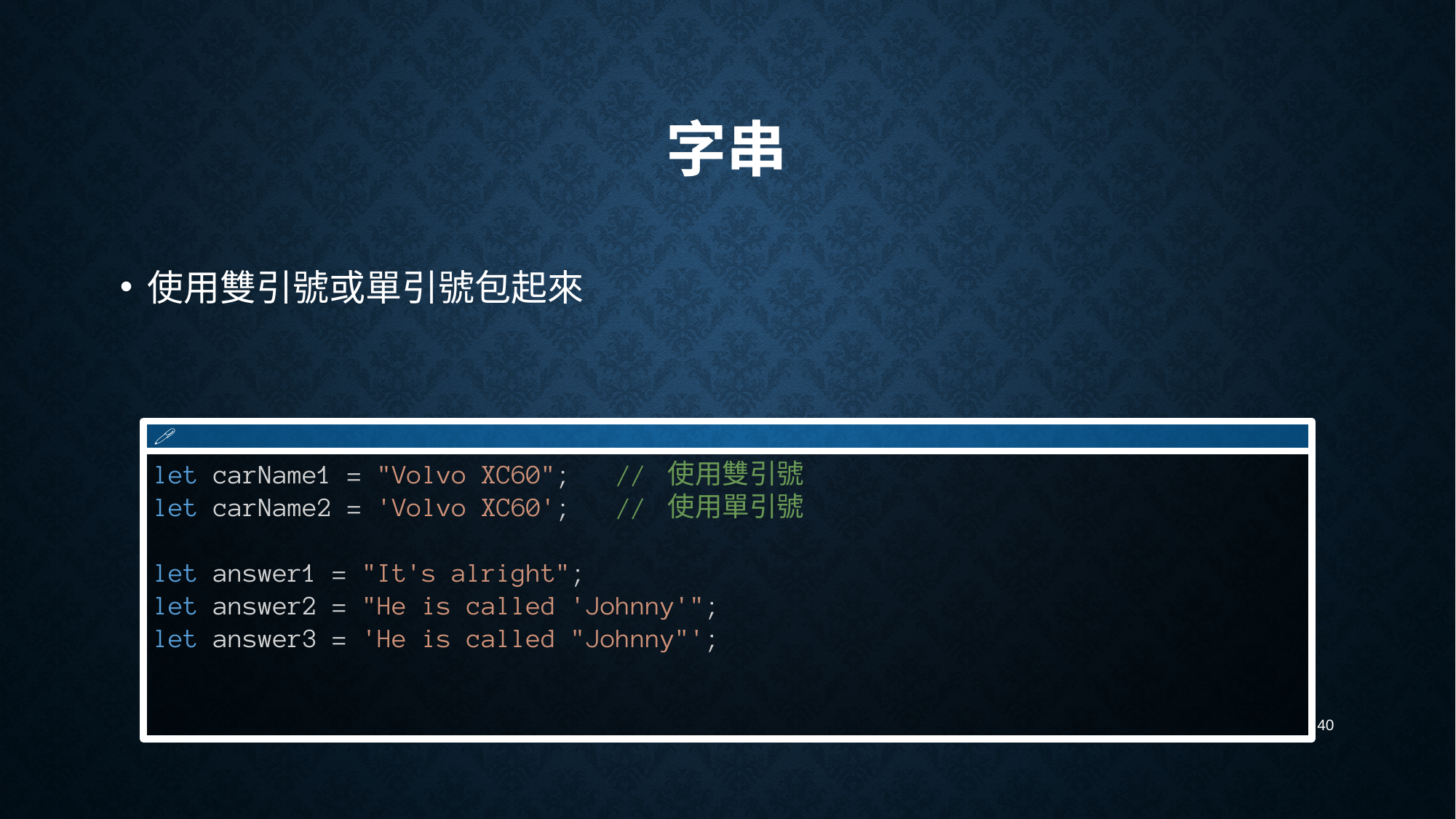

# 字串
使用雙引號或單引號包起來
🖊
let carName1 = "Volvo XC60";   // 使用雙引號
let carName2 = 'Volvo XC60';   // 使用單引號

let answer1 = "It's alright";
let answer2 = "He is called 'Johnny'";
let answer3 = 'He is called "Johnny"';

40